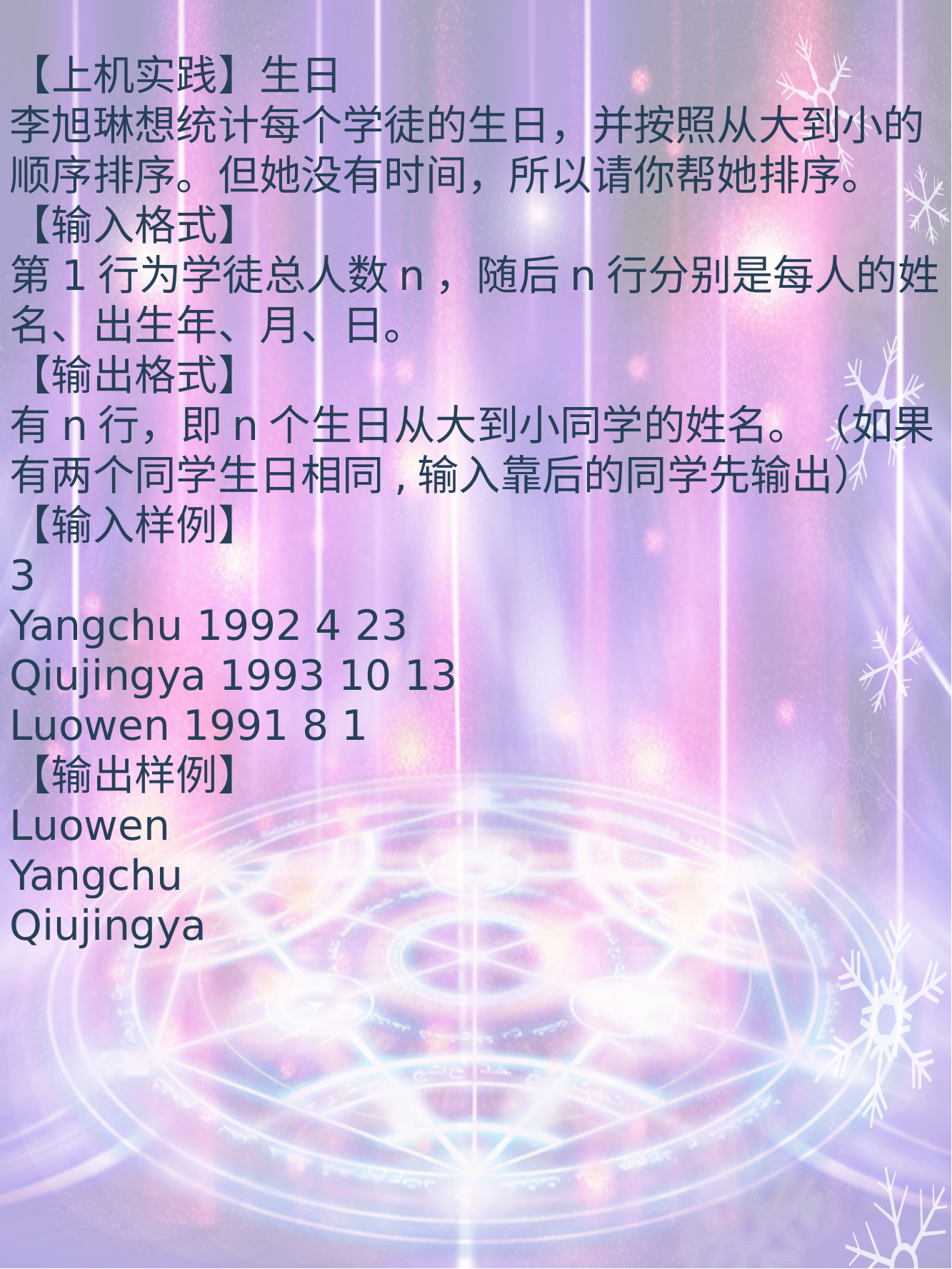

【上机实践】生日
李旭琳想统计每个学徒的生日，并按照从大到小的顺序排序。但她没有时间，所以请你帮她排序。
【输入格式】
第1行为学徒总人数n，随后n行分别是每人的姓名、出生年、月、日。
【输出格式】
有n行，即n个生日从大到小同学的姓名。（如果有两个同学生日相同,输入靠后的同学先输出）
【输入样例】
3
Yangchu 1992 4 23
Qiujingya 1993 10 13
Luowen 1991 8 1
【输出样例】
Luowen
Yangchu
Qiujingya